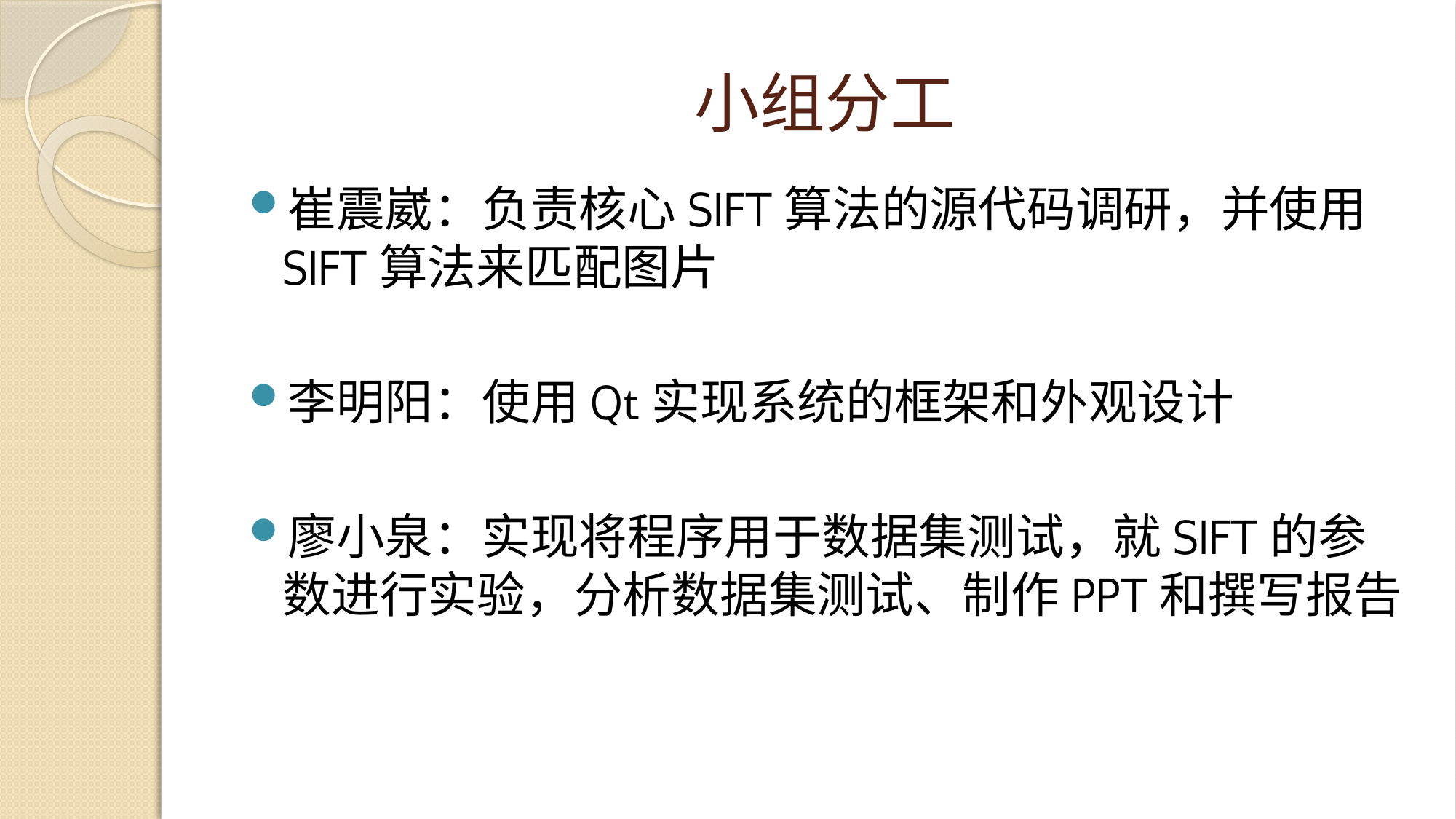

# 小组分工
崔震崴：负责核心SIFT算法的源代码调研，并使用SIFT算法来匹配图片

李明阳：使用Qt实现系统的框架和外观设计

廖小泉：实现将程序用于数据集测试，就SIFT的参数进行实验，分析数据集测试、制作PPT和撰写报告